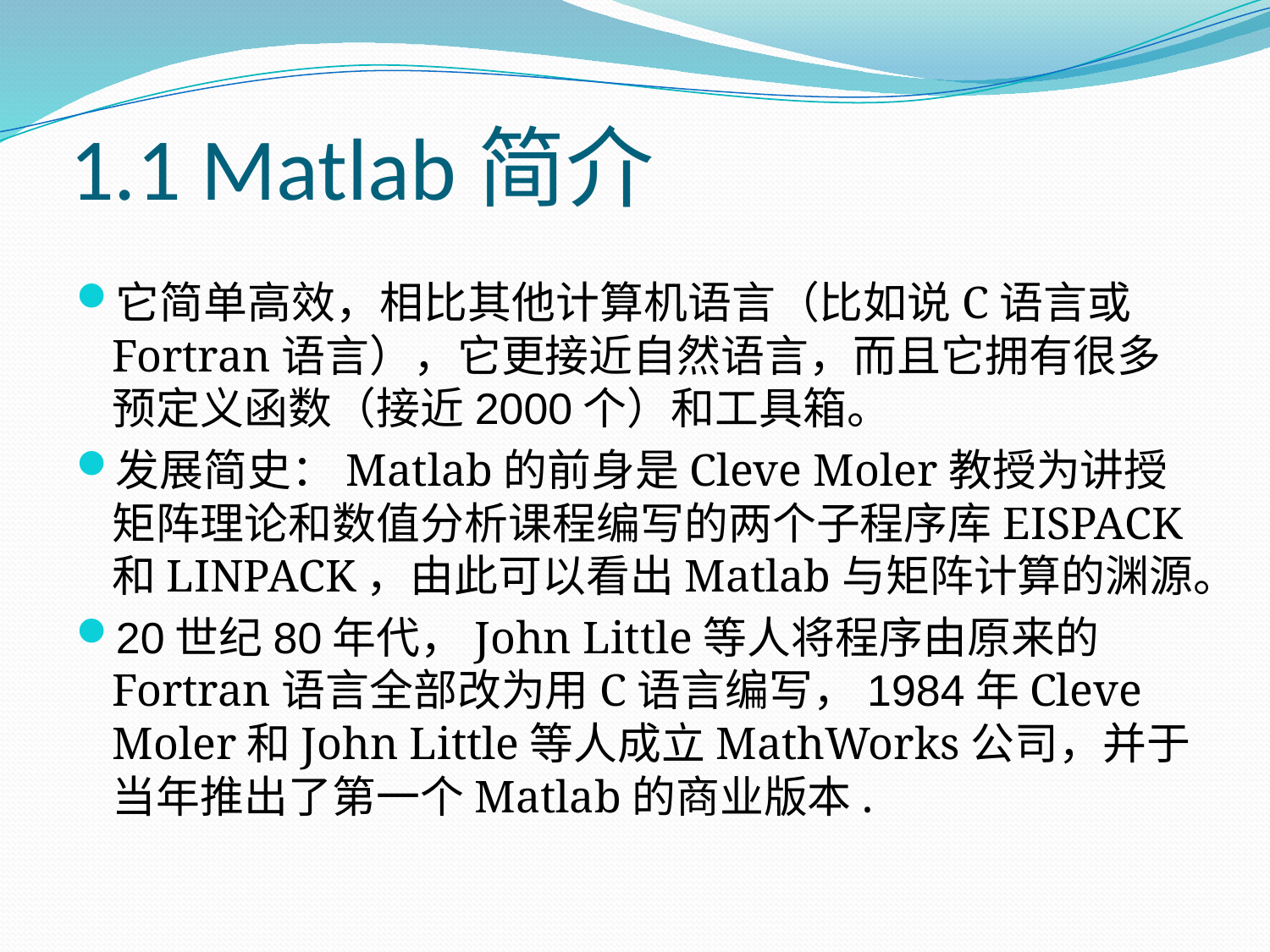

# 1.1 Matlab简介
它简单高效，相比其他计算机语言（比如说C语言或Fortran语言），它更接近自然语言，而且它拥有很多预定义函数（接近2000个）和工具箱。
发展简史：Matlab的前身是Cleve Moler教授为讲授矩阵理论和数值分析课程编写的两个子程序库EISPACK 和LINPACK，由此可以看出Matlab与矩阵计算的渊源。
20世纪80年代，John Little等人将程序由原来的Fortran语言全部改为用C语言编写，1984年Cleve Moler和John Little等人成立MathWorks公司，并于当年推出了第一个Matlab的商业版本.